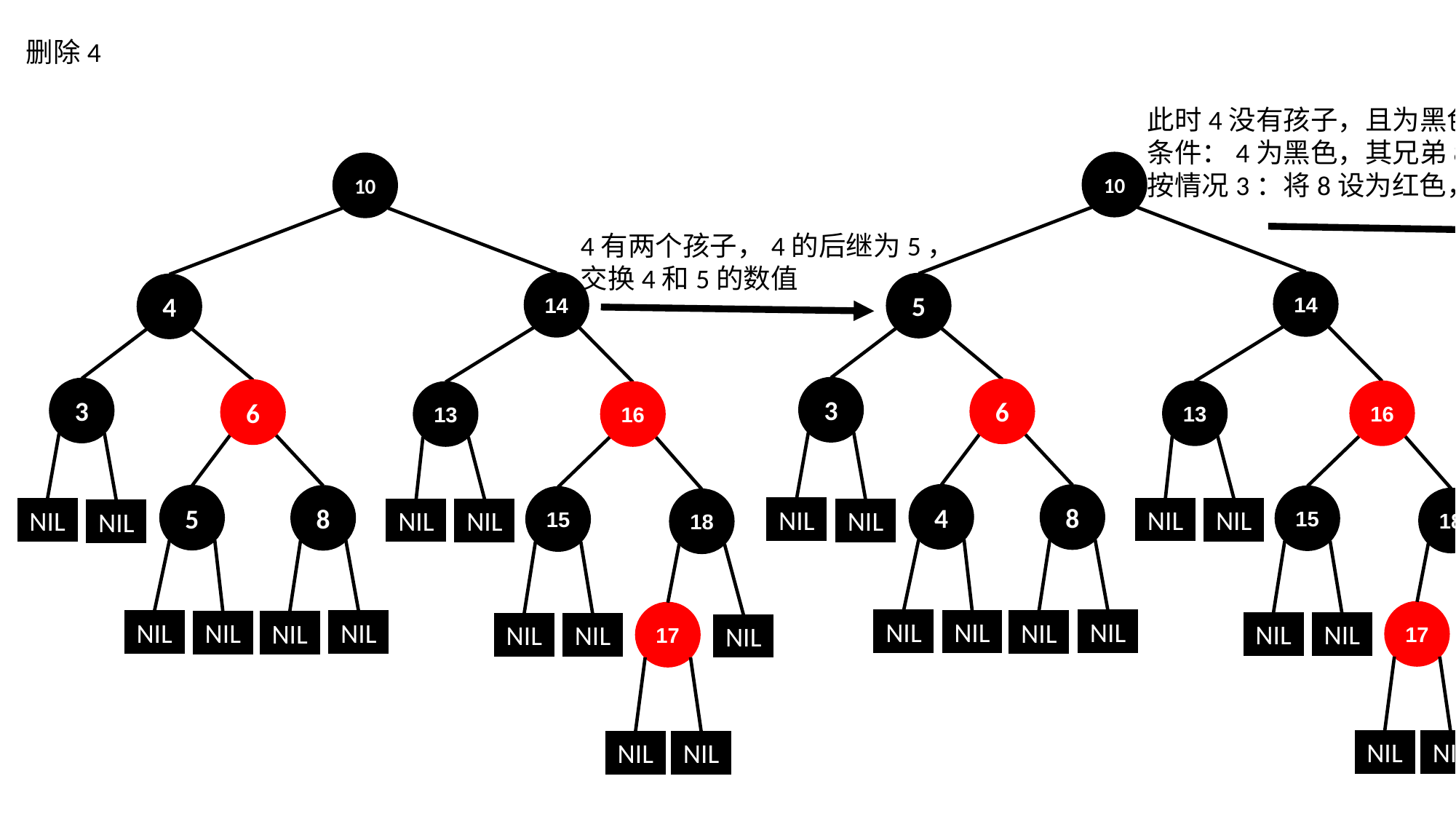

删除4
此时4没有孩子，且为黑色，则以4为当前节点进行旋转调色：
条件：4为黑色，其兄弟8位黑色，且8的两个孩子都是黑色
按情况3：将8设为红色，并以6位当前节点进行旋转调色
10
10
10
10
条件：6为红色
按情况1：直接将6变为黑色
最后删除4
4有两个孩子，4的后继为5，
交换4和5的数值
14
14
5
4
14
5
14
5
3
3
6
6
13
16
3
13
16
6
3
13
16
6
13
16
4
8
5
8
15
15
18
4
8
18
15
8
18
15
18
NIL
NIL
NIL
NIL
NIL
NIL
NIL
NIL
NIL
NIL
NIL
NIL
NIL
NIL
NIL
NIL
NIL
17
17
17
17
NIL
NIL
NIL
NIL
NIL
NIL
NIL
NIL
NIL
NIL
NIL
NIL
NIL
NIL
NIL
NIL
NIL
NIL
NIL
NIL
NIL
NIL
NIL
NIL
NIL
NIL
NIL
NIL
NIL
NIL
NIL
NIL
NIL
NIL